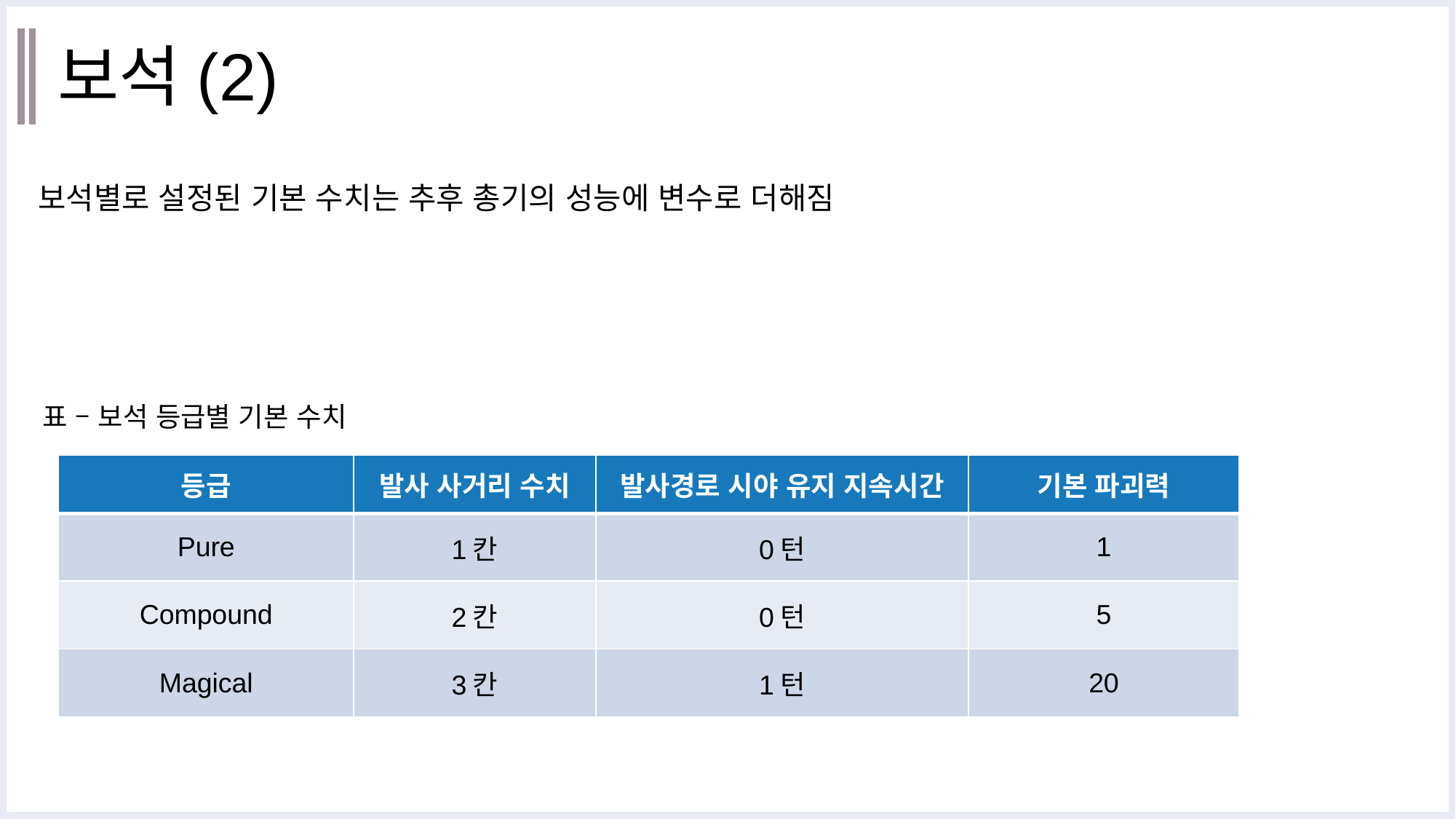

# 보석(2)
보석별로 설정된 기본 수치는 추후 총기의 성능에 변수로 더해짐
표 – 보석 등급별 기본 수치
| 등급 | 발사 사거리 수치 | 발사경로 시야 유지 지속시간 | 기본 파괴력 |
| --- | --- | --- | --- |
| Pure | 1칸 | 0턴 | 1 |
| Compound | 2칸 | 0턴 | 5 |
| Magical | 3칸 | 1턴 | 20 |